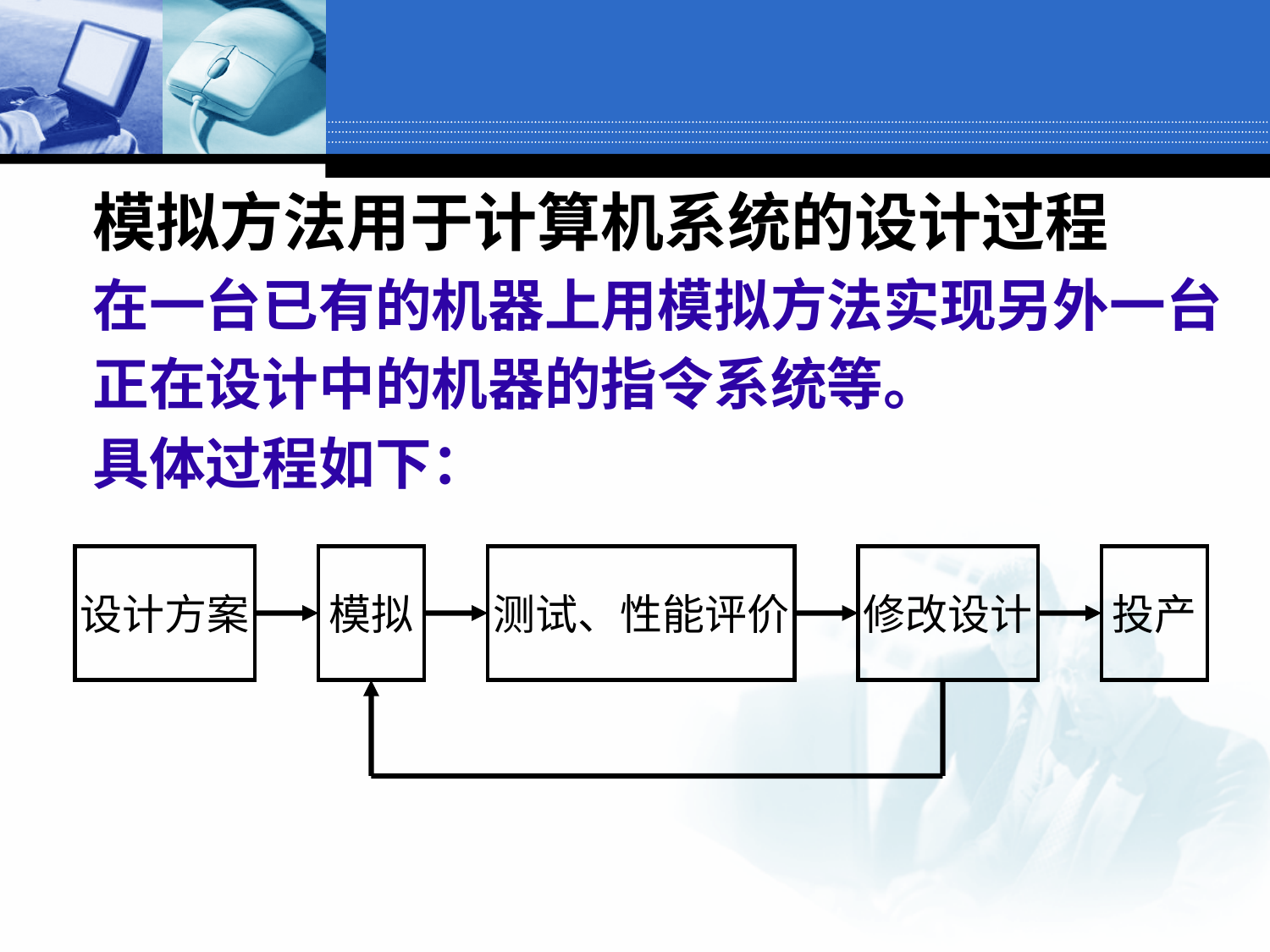

模拟方法用于计算机系统的设计过程
在一台已有的机器上用模拟方法实现另外一台
正在设计中的机器的指令系统等。
具体过程如下：

设计方案
模拟
测试、性能评价
修改设计
投产